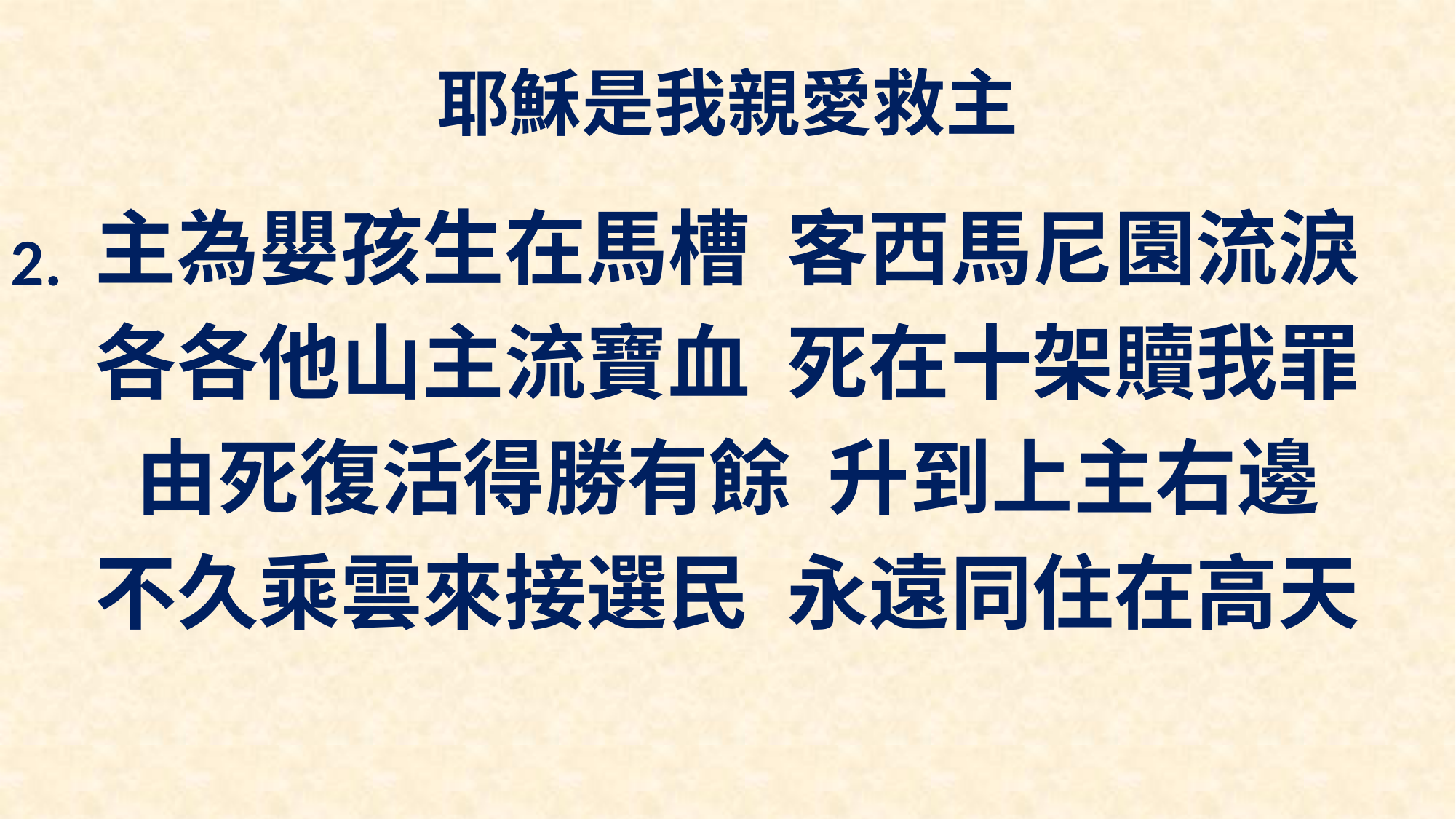

# 耶穌是我親愛救主
主為嬰孩生在馬槽  客西馬尼園流淚
各各他山主流寶血  死在十架贖我罪
由死復活得勝有餘  升到上主右邊
不久乘雲來接選民  永遠同住在高天
2.